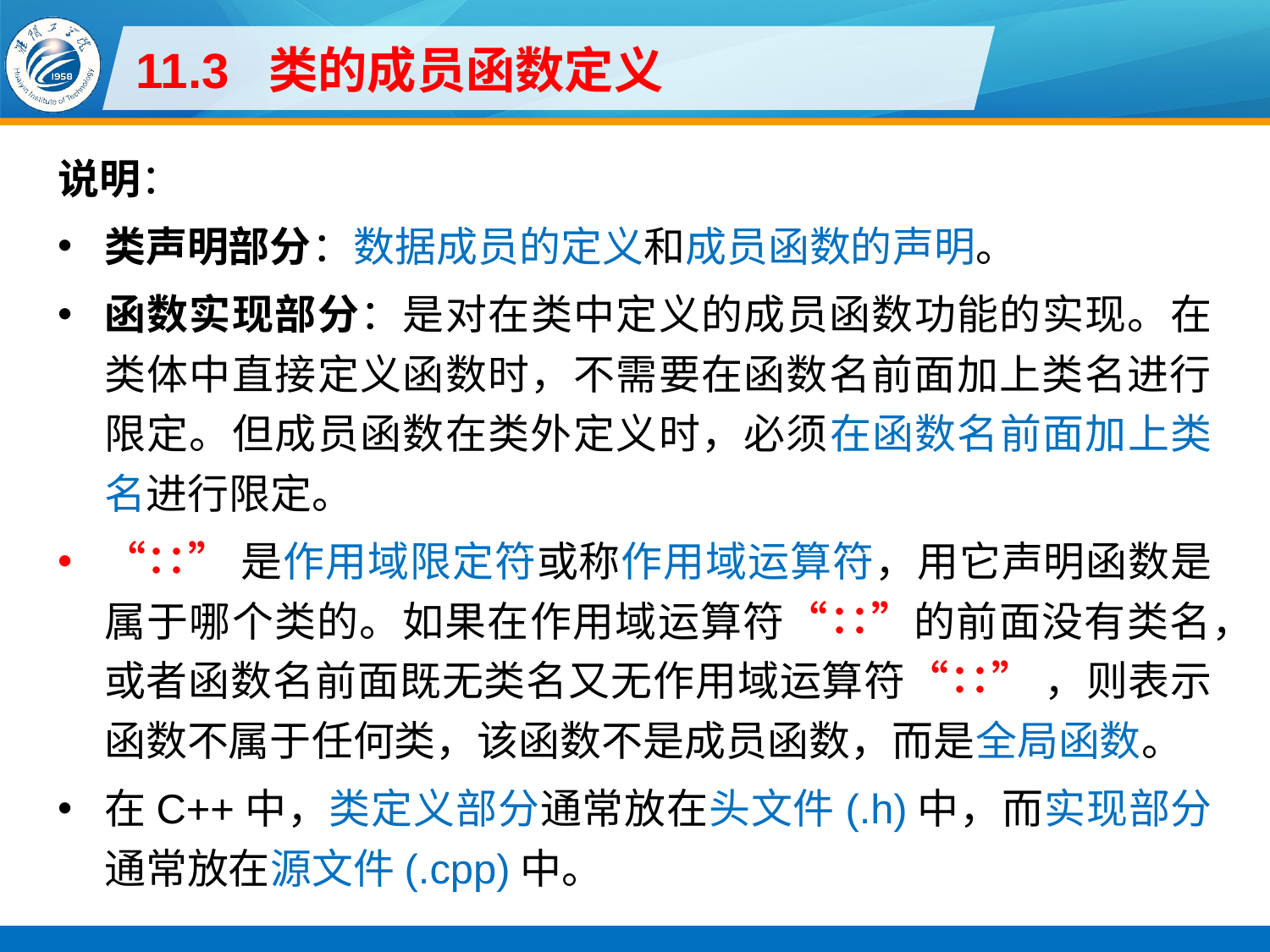

# 11.3  类的成员函数定义
说明：
类声明部分：数据成员的定义和成员函数的声明。
函数实现部分：是对在类中定义的成员函数功能的实现。在类体中直接定义函数时，不需要在函数名前面加上类名进行限定。但成员函数在类外定义时，必须在函数名前面加上类名进行限定。
“∷”是作用域限定符或称作用域运算符，用它声明函数是属于哪个类的。如果在作用域运算符“∷”的前面没有类名，或者函数名前面既无类名又无作用域运算符“∷” ，则表示函数不属于任何类，该函数不是成员函数，而是全局函数。
在C++中，类定义部分通常放在头文件(.h)中，而实现部分通常放在源文件(.cpp)中。